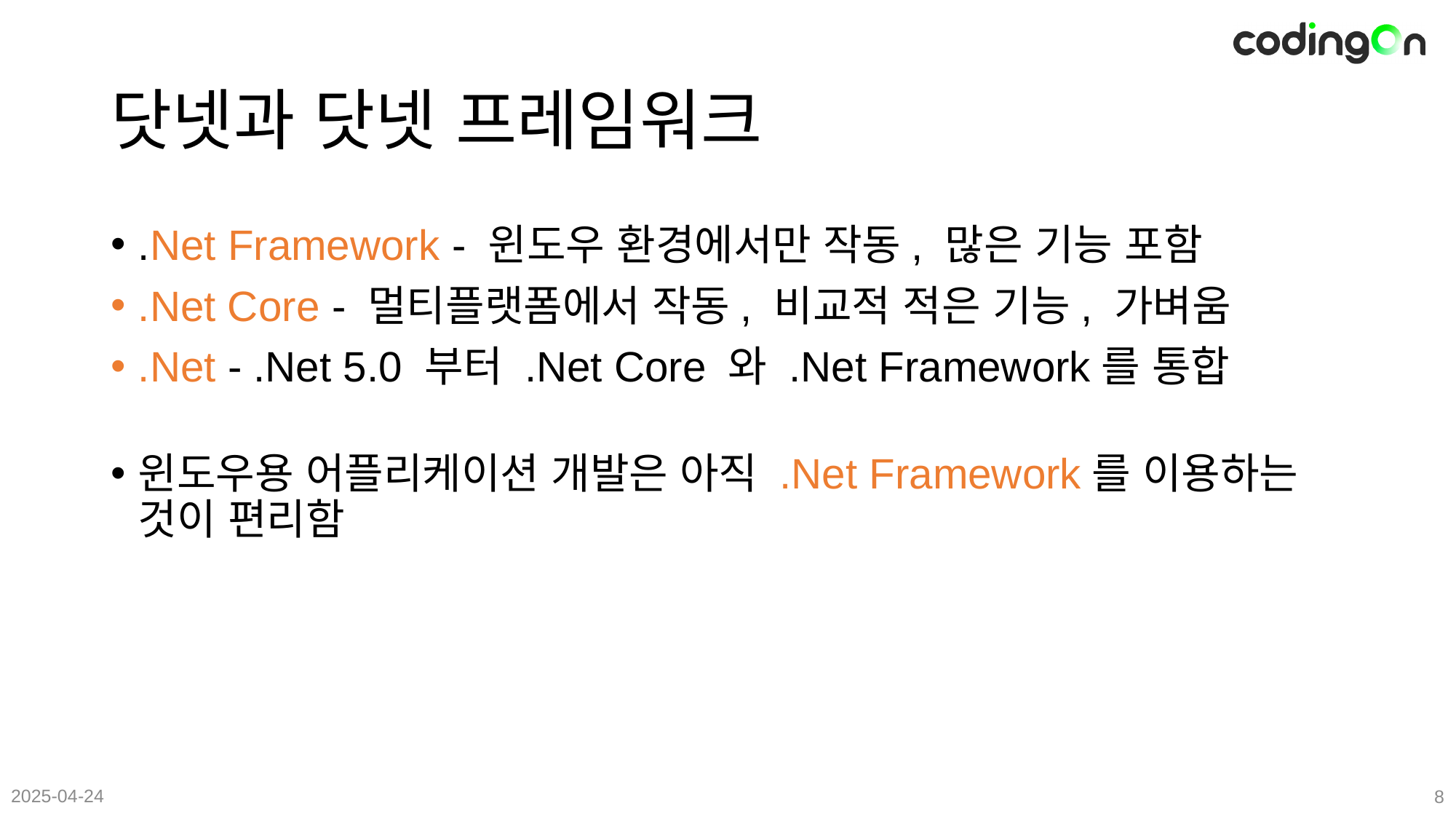

# 닷넷과 닷넷 프레임워크
.Net Framework - 윈도우 환경에서만 작동, 많은 기능 포함
.Net Core - 멀티플랫폼에서 작동, 비교적 적은 기능, 가벼움
.Net - .Net 5.0 부터 .Net Core 와 .Net Framework를 통합
윈도우용 어플리케이션 개발은 아직 .Net Framework를 이용하는 것이 편리함
2025-04-24
8